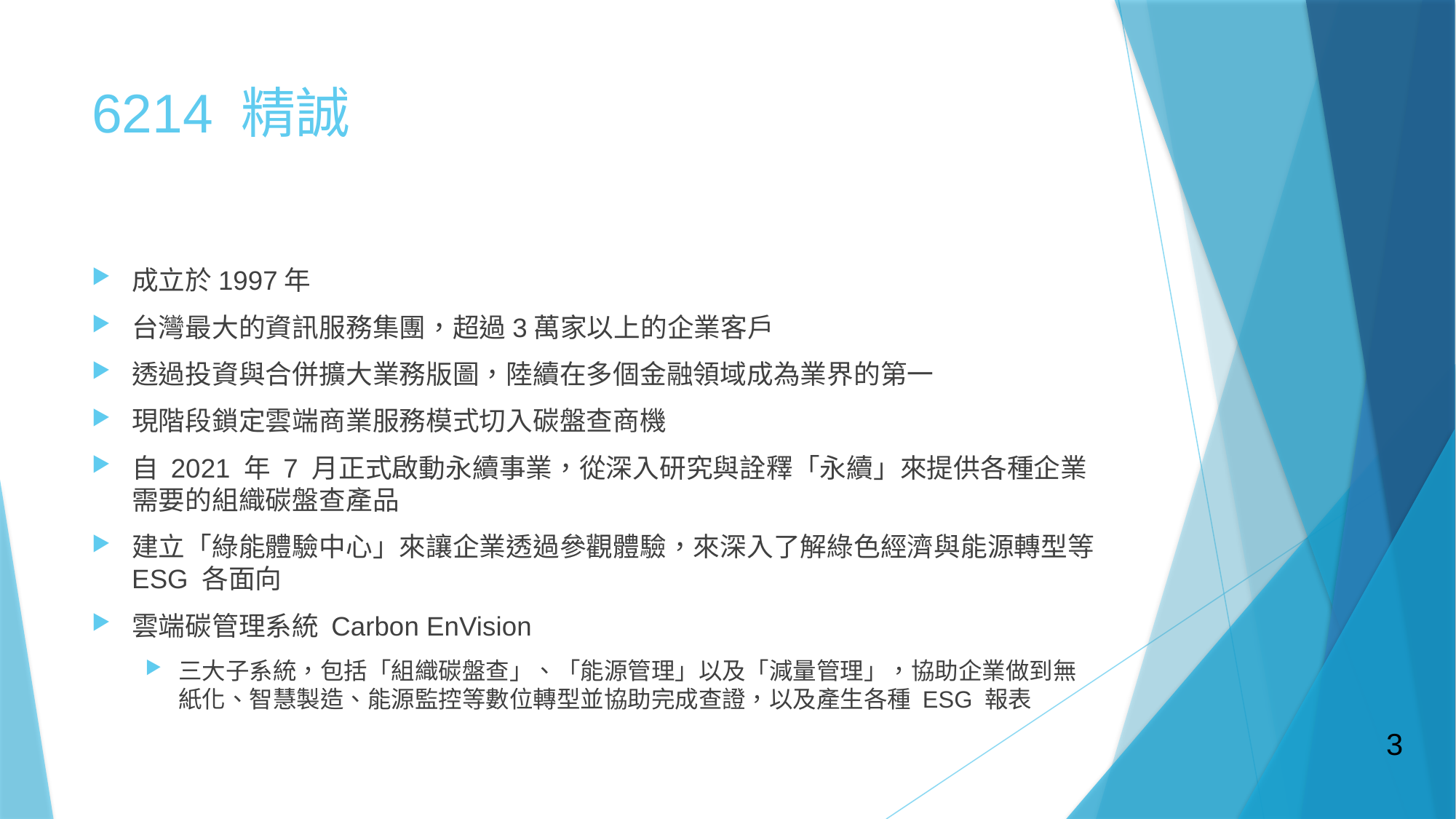

# 6214 精誠
成立於1997年
台灣最大的資訊服務集團，超過3萬家以上的企業客戶
透過投資與合併擴大業務版圖，陸續在多個金融領域成為業界的第一
現階段鎖定雲端商業服務模式切入碳盤查商機
自 2021 年 7 月正式啟動永續事業，從深入研究與詮釋「永續」來提供各種企業需要的組織碳盤查產品
建立「綠能體驗中心」來讓企業透過參觀體驗，來深入了解綠色經濟與能源轉型等 ESG 各面向
雲端碳管理系統 Carbon EnVision
三大子系統，包括「組織碳盤查」、「能源管理」以及「減量管理」，協助企業做到無紙化、智慧製造、能源監控等數位轉型並協助完成查證，以及產生各種 ESG 報表

3